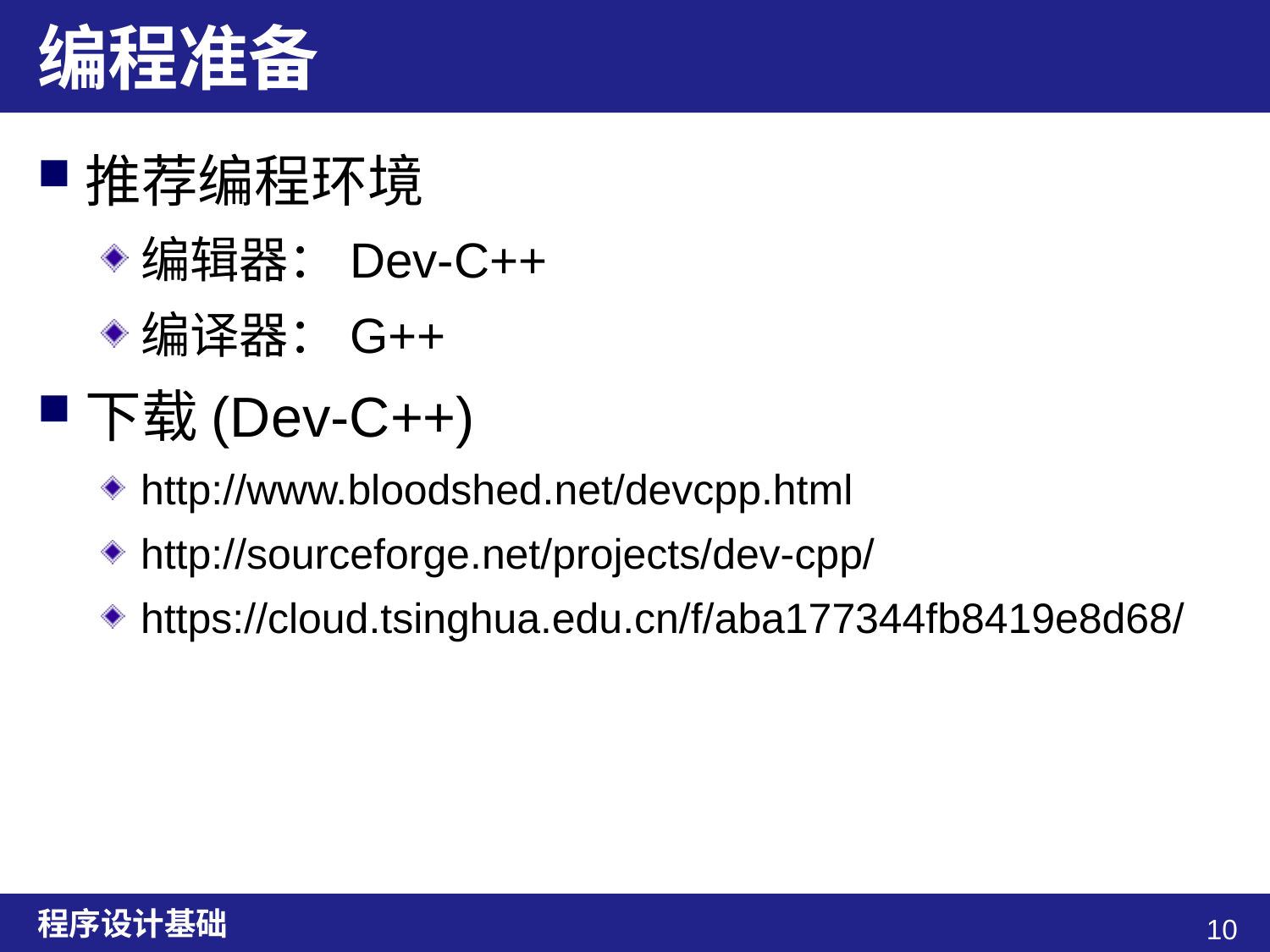

# 编程准备
推荐编程环境
编辑器：Dev-C++
编译器：G++
下载(Dev-C++)
http://www.bloodshed.net/devcpp.html
http://sourceforge.net/projects/dev-cpp/
https://cloud.tsinghua.edu.cn/f/aba177344fb8419e8d68/